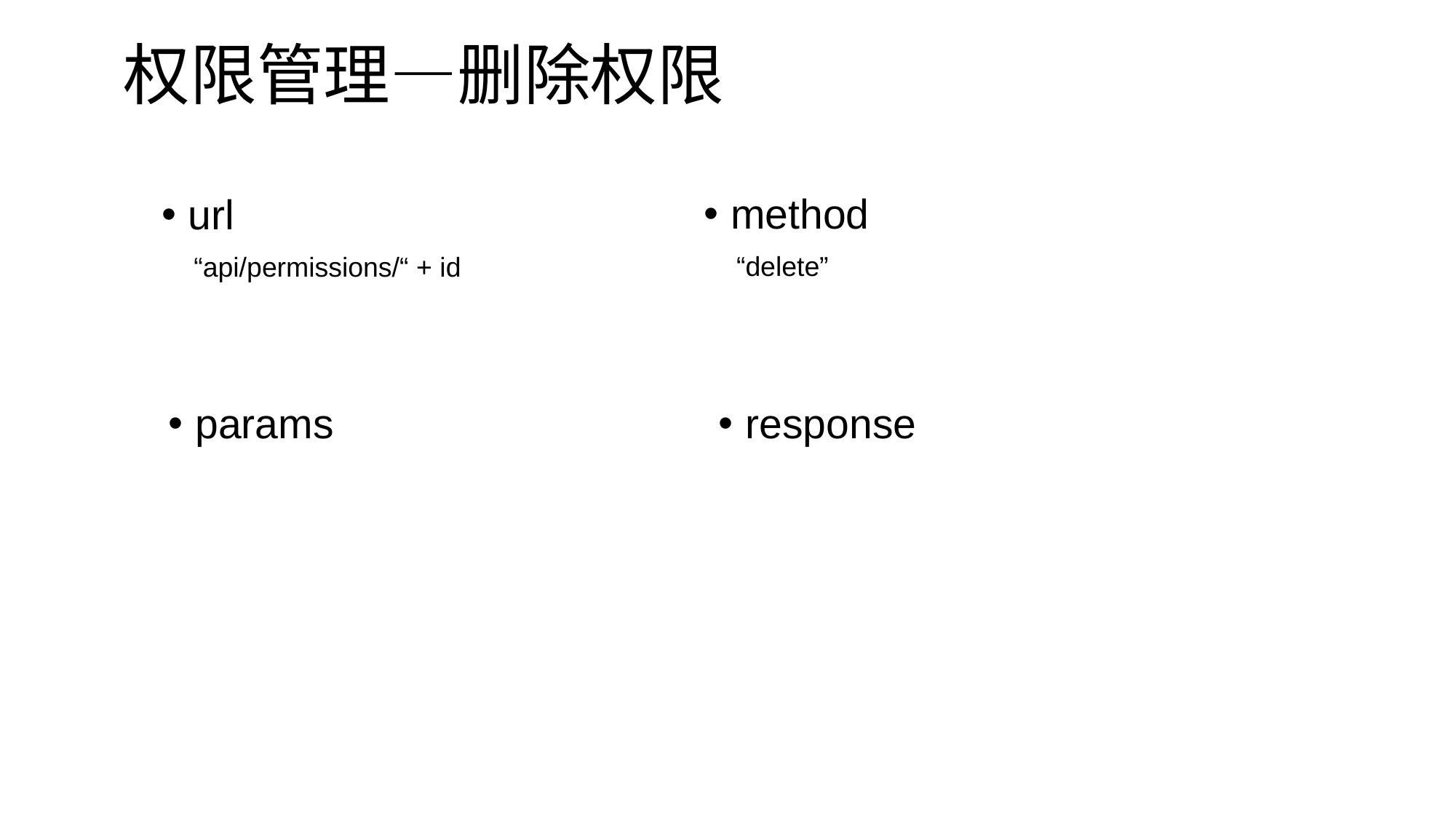

# 权限管理—删除权限
method
url
“delete”
“api/permissions/“ + id
params
response